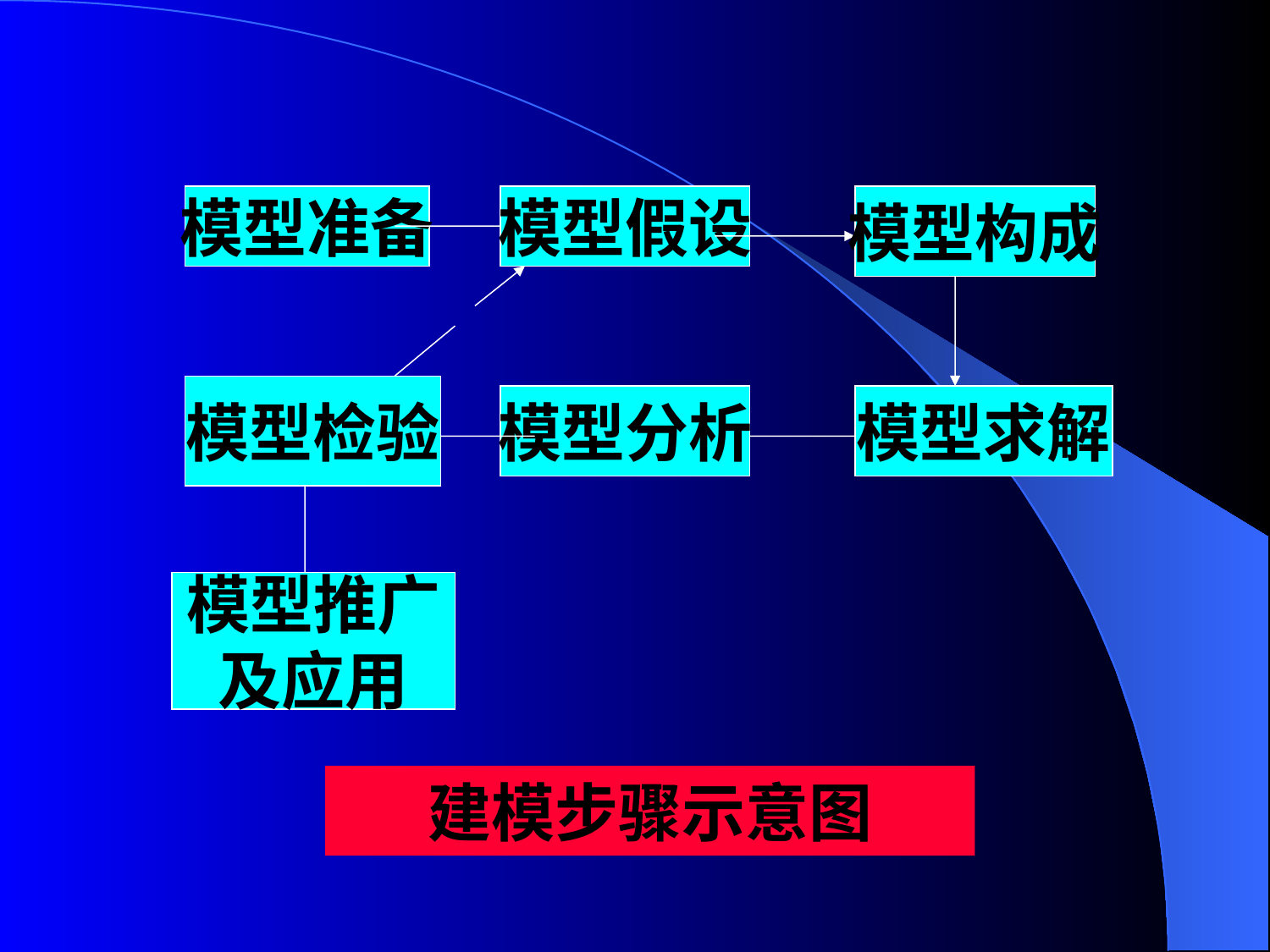

模型准备
模型假设
模型构成

模型检验
模型分析
模型求解

模型推广
及应用
建模步骤示意图